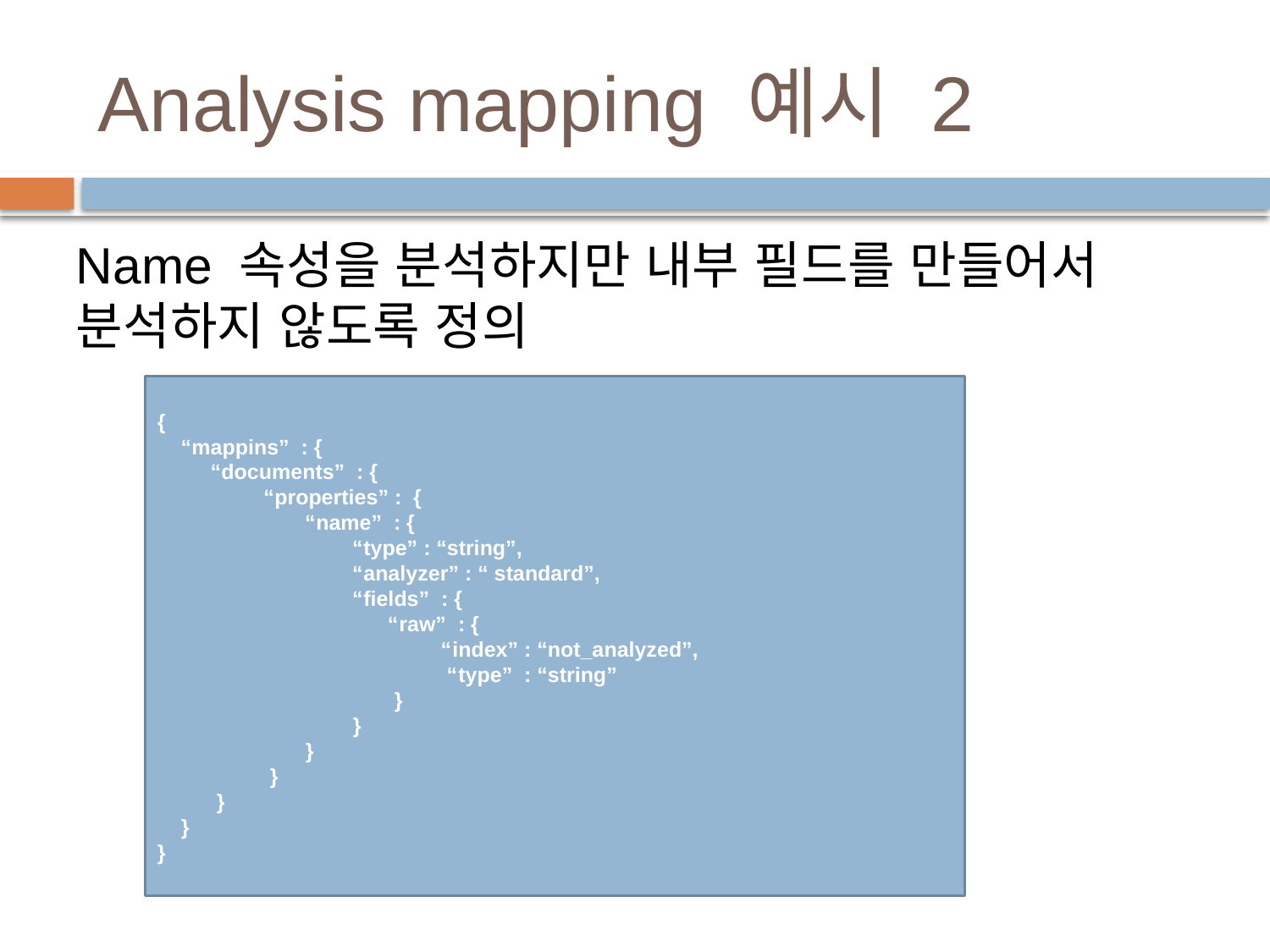

# Analysis mapping 예시 2
Name 속성을 분석하지만 내부 필드를 만들어서 분석하지 않도록 정의
{
    “mappins”  : {
         “documents”  : {
                  “properties” :  {
                         “name”  : {
                                 “type” : “string”,
                                 “analyzer” : “ standard”,
                                 “fields”  : {
                                       “raw”  : {
                                                “index” : “not_analyzed”,
                                                 “type”  : “string”
                                        }
                                 }
                         }
                   }
          }
    }
}